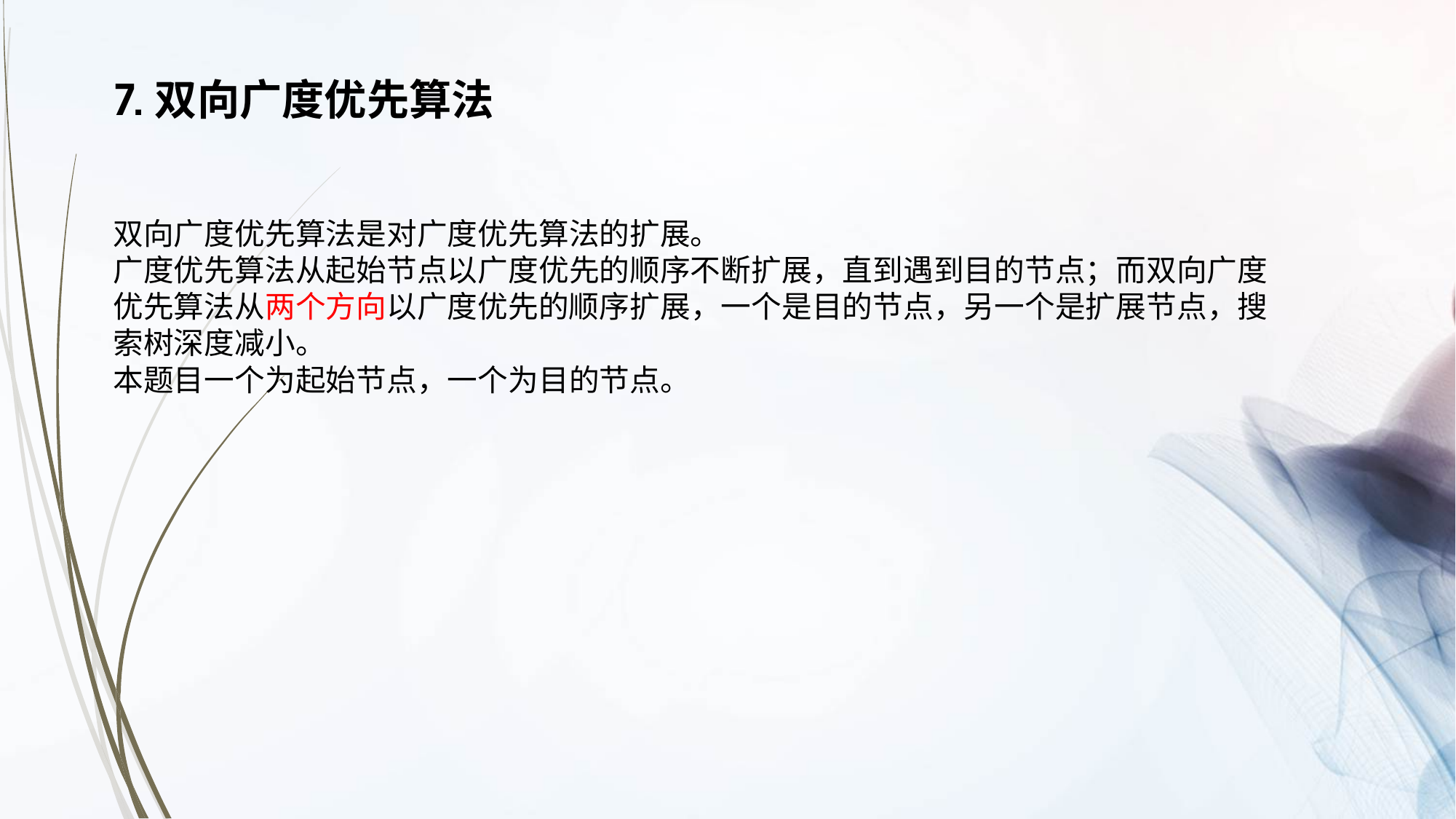

7.双向广度优先算法
双向广度优先算法是对广度优先算法的扩展。
广度优先算法从起始节点以广度优先的顺序不断扩展，直到遇到目的节点；而双向广度优先算法从两个方向以广度优先的顺序扩展，一个是目的节点，另一个是扩展节点，搜索树深度减小。
本题目一个为起始节点，一个为目的节点。